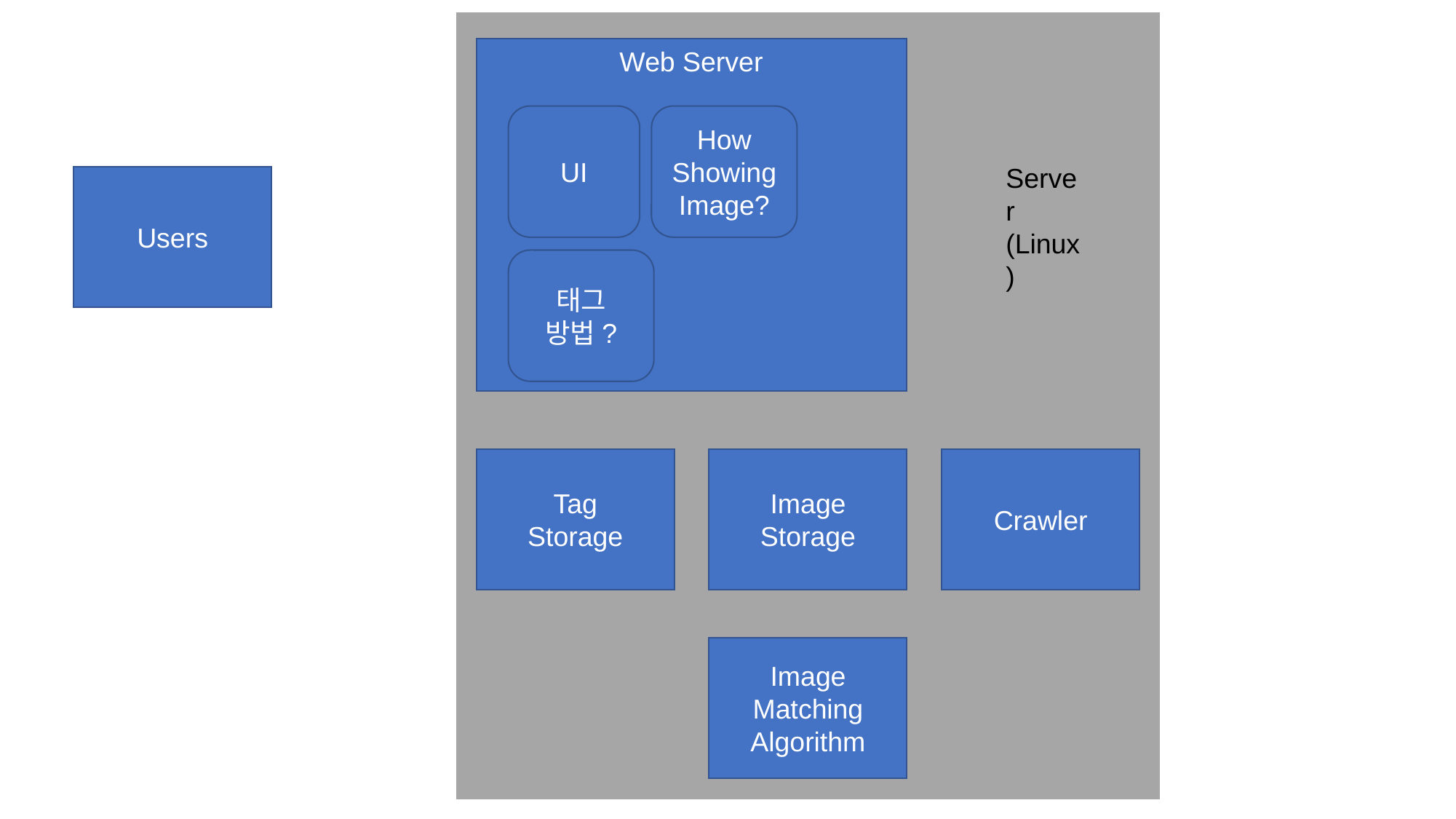

Web Server

UI
How
Showing Image?
Server
(Linux)
Users
태그
방법?
Image
Storage
Crawler
Tag
Storage
Image
Matching
Algorithm